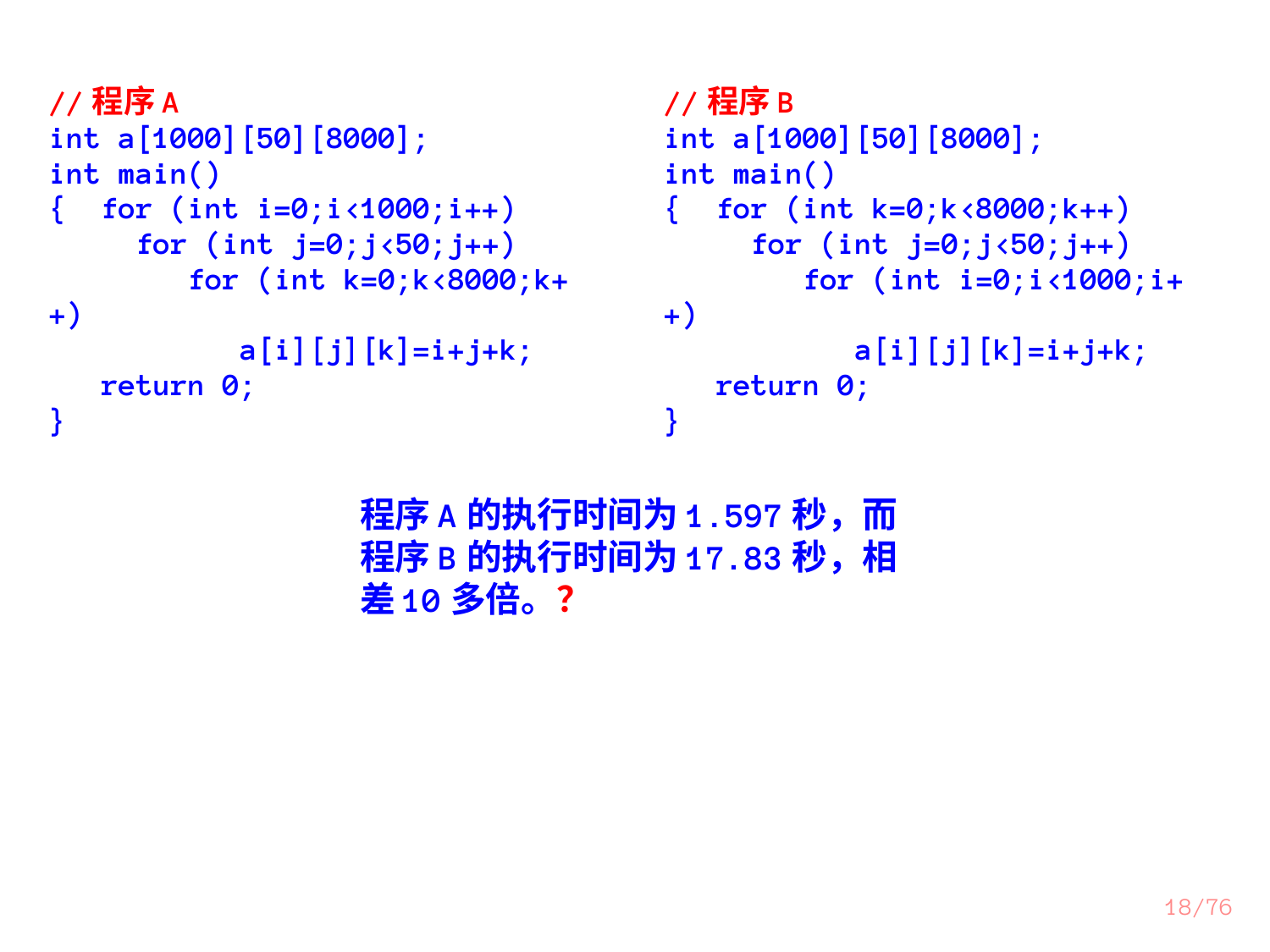

//程序A
int a[1000][50][8000];
int main()
{  for (int i=0;i<1000;i++)
     for (int j=0;j<50;j++)
        for (int k=0;k<8000;k++)
           a[i][j][k]=i+j+k;
   return 0;
}
//程序B
int a[1000][50][8000];
int main()
{  for (int k=0;k<8000;k++)
     for (int j=0;j<50;j++)
        for (int i=0;i<1000;i++)
           a[i][j][k]=i+j+k;
   return 0;
}
程序A的执行时间为1.597秒，而程序B的执行时间为17.83秒，相差10多倍。？
18/76